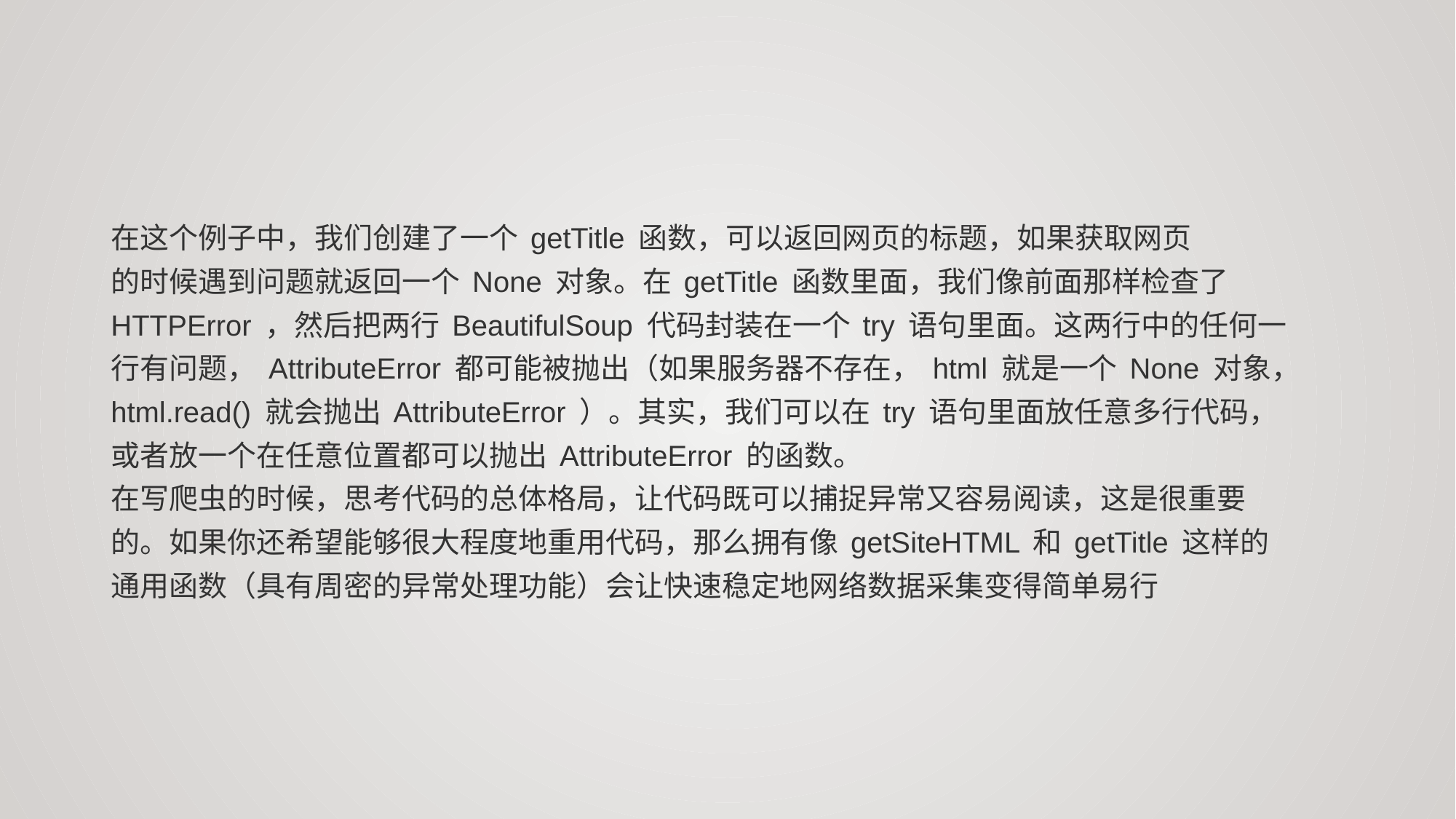

在这个例子中，我们创建了一个 getTitle 函数，可以返回网页的标题，如果获取网页
的时候遇到问题就返回一个 None 对象。在 getTitle 函数里面，我们像前面那样检查了
HTTPError ，然后把两行 BeautifulSoup 代码封装在一个 try 语句里面。这两行中的任何一
行有问题， AttributeError 都可能被抛出（如果服务器不存在， html 就是一个 None 对象，
html.read() 就会抛出 AttributeError ）。其实，我们可以在 try 语句里面放任意多行代码，
或者放一个在任意位置都可以抛出 AttributeError 的函数。
在写爬虫的时候，思考代码的总体格局，让代码既可以捕捉异常又容易阅读，这是很重要
的。如果你还希望能够很大程度地重用代码，那么拥有像 getSiteHTML 和 getTitle 这样的
通用函数（具有周密的异常处理功能）会让快速稳定地网络数据采集变得简单易行